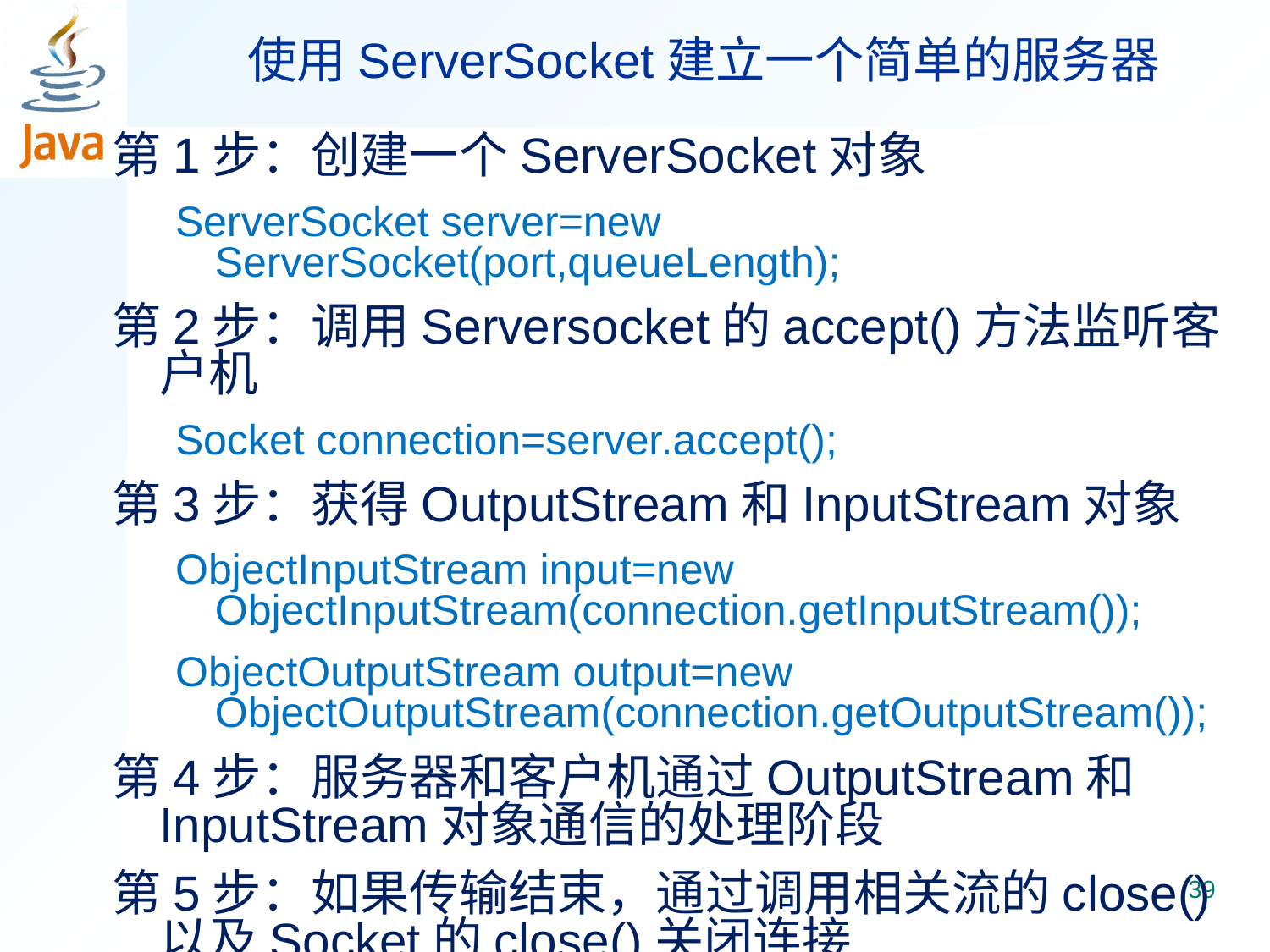

# 使用ServerSocket建立一个简单的服务器
第1步：创建一个ServerSocket对象
ServerSocket server=new ServerSocket(port,queueLength);
第2步：调用Serversocket的accept()方法监听客户机
Socket connection=server.accept();
第3步：获得OutputStream和InputStream对象
ObjectInputStream input=new ObjectInputStream(connection.getInputStream());
ObjectOutputStream output=new ObjectOutputStream(connection.getOutputStream());
第4步：服务器和客户机通过OutputStream和InputStream对象通信的处理阶段
第5步：如果传输结束，通过调用相关流的close()以及Socket的close()关闭连接